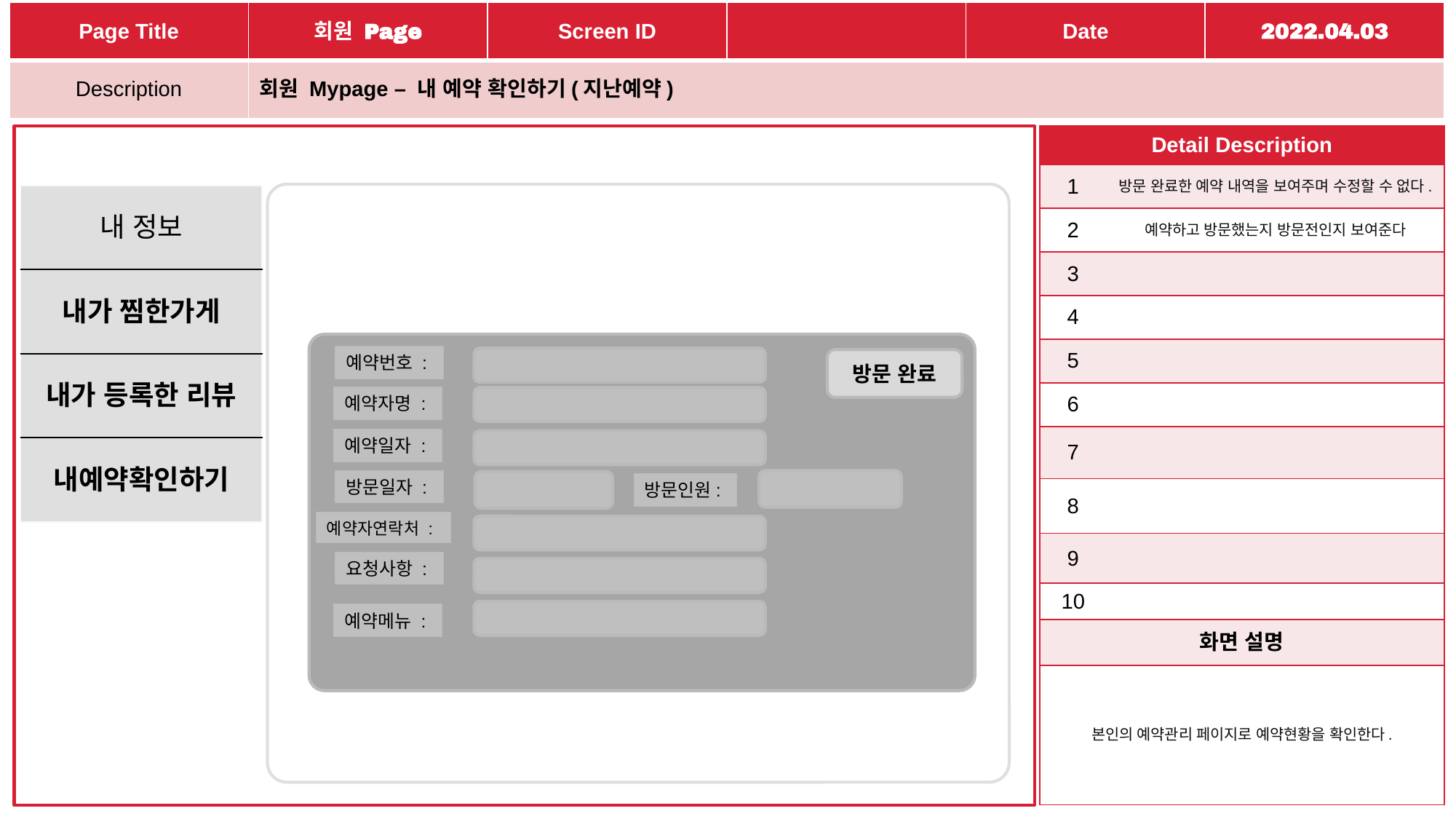

| Page Title | 회원 Page | Screen ID |  | Date | 2022.04.03 |
| --- | --- | --- | --- | --- | --- |
| Description | 회원 Mypage – 내 예약 확인하기(지난예약) |  |  |  |  |
| Detail Description |  |
| --- | --- |
| 1 | 방문 완료한 예약 내역을 보여주며 수정할 수 없다. |
| 2 | 예약하고 방문했는지 방문전인지 보여준다 |
| 3 |  |
| 4 |  |
| 5 |  |
| 6 |  |
| 7 |  |
| 8 |  |
| 9 |  |
| 10 |  |
| 화면 설명 |  |
| 본인의 예약관리 페이지로 예약현황을 확인한다. |  |

| 내 정보 |
| --- |
| 내가 찜한가게 |
| 내가 등록한 리뷰 |
| 내예약확인하기 |

예약번호 :

예약자명 :

예약일자 :

방문일자 :

방문인원:
예약자연락처 :

요청사항 :

예약메뉴 :
방문 완료